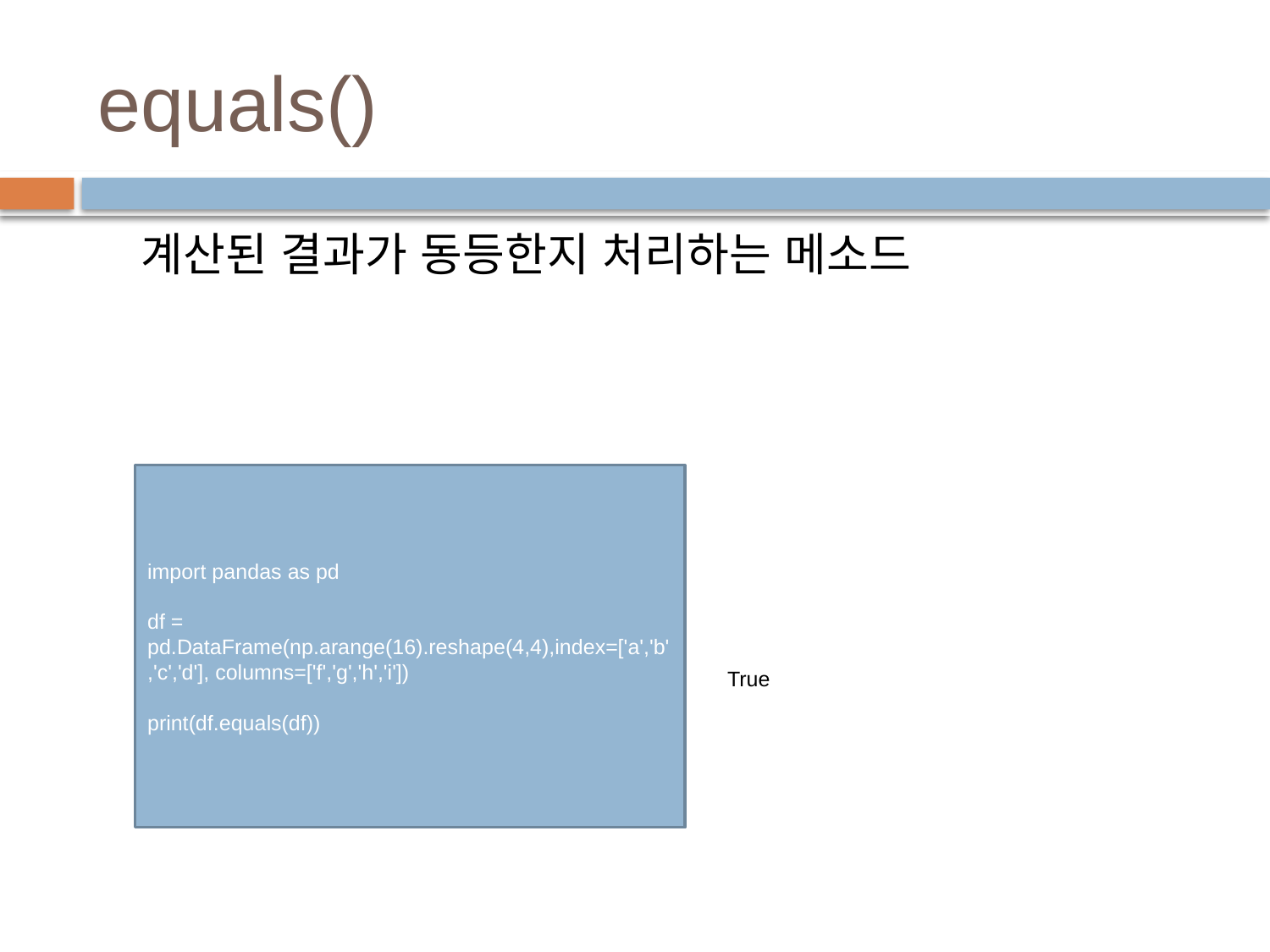

# equals()
계산된 결과가 동등한지 처리하는 메소드
import pandas as pd

df = pd.DataFrame(np.arange(16).reshape(4,4),index=['a','b','c','d'], columns=['f','g','h','i'])

print(df.equals(df))
True